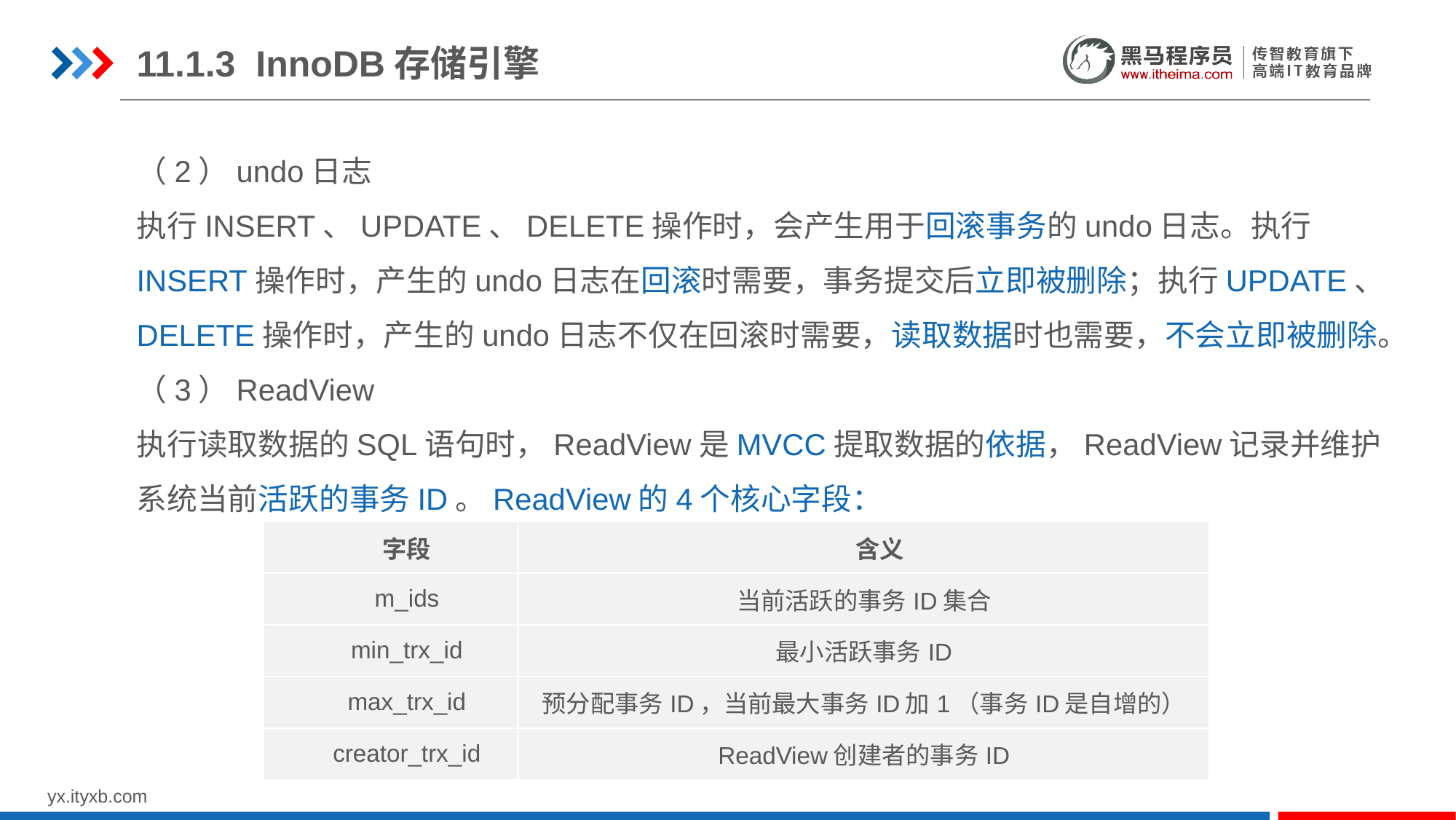

11.1.3  InnoDB存储引擎
（2）undo日志
执行INSERT、UPDATE、DELETE操作时，会产生用于回滚事务的undo日志。执行INSERT操作时，产生的undo日志在回滚时需要，事务提交后立即被删除；执行UPDATE、DELETE操作时，产生的undo日志不仅在回滚时需要，读取数据时也需要，不会立即被删除。
（3）ReadView
执行读取数据的SQL语句时，ReadView是MVCC提取数据的依据，ReadView记录并维护系统当前活跃的事务ID。ReadView的4个核心字段：
| 字段 | 含义 |
| --- | --- |
| m\_ids | 当前活跃的事务ID集合 |
| min\_trx\_id | 最小活跃事务ID |
| max\_trx\_id | 预分配事务ID，当前最大事务ID加1（事务ID是自增的） |
| creator\_trx\_id | ReadView创建者的事务ID |